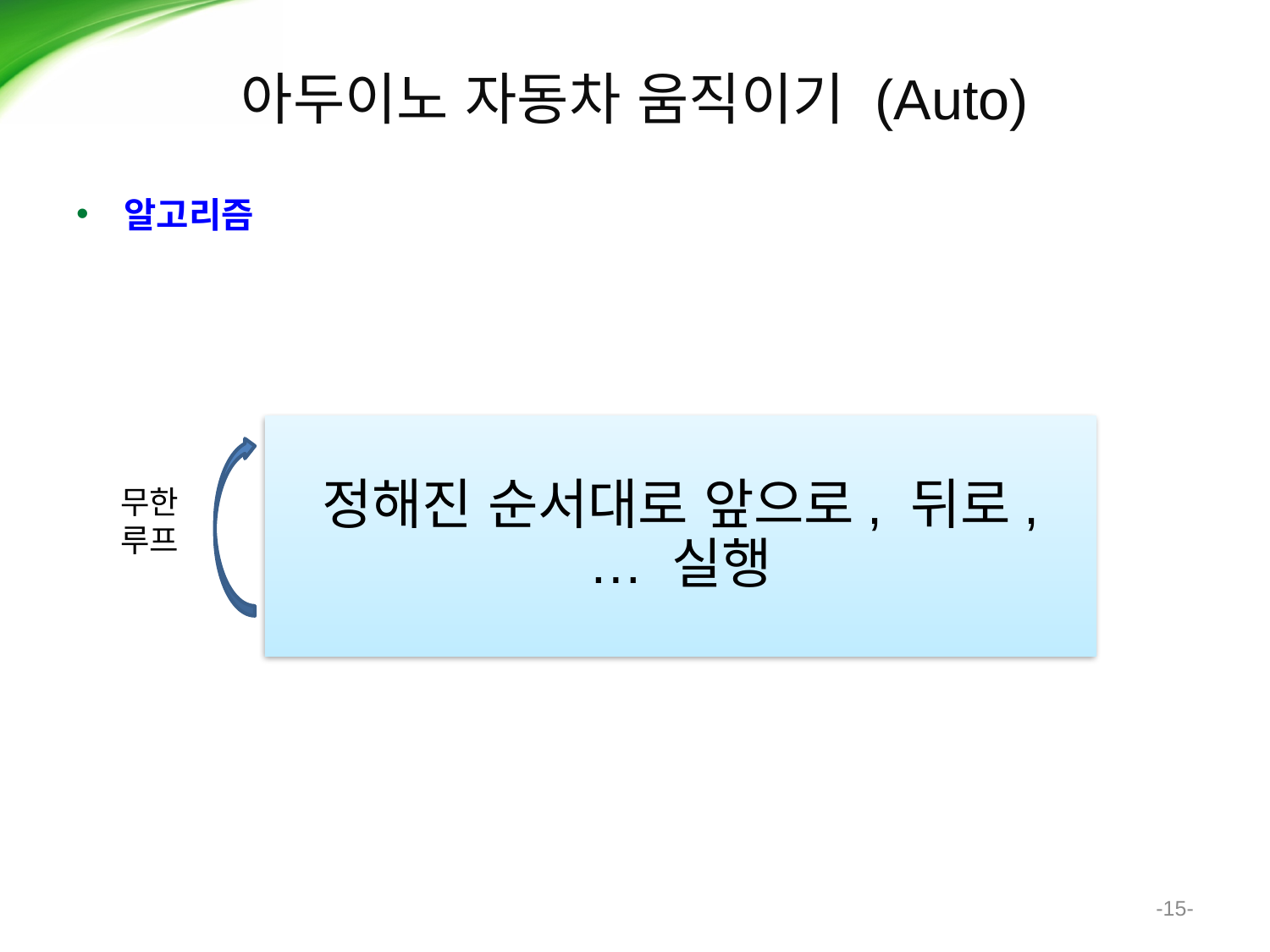

# 아두이노 자동차 움직이기 (Auto)
알고리즘

정해진 순서대로 앞으로, 뒤로, … 실행

무한
루프
-15-